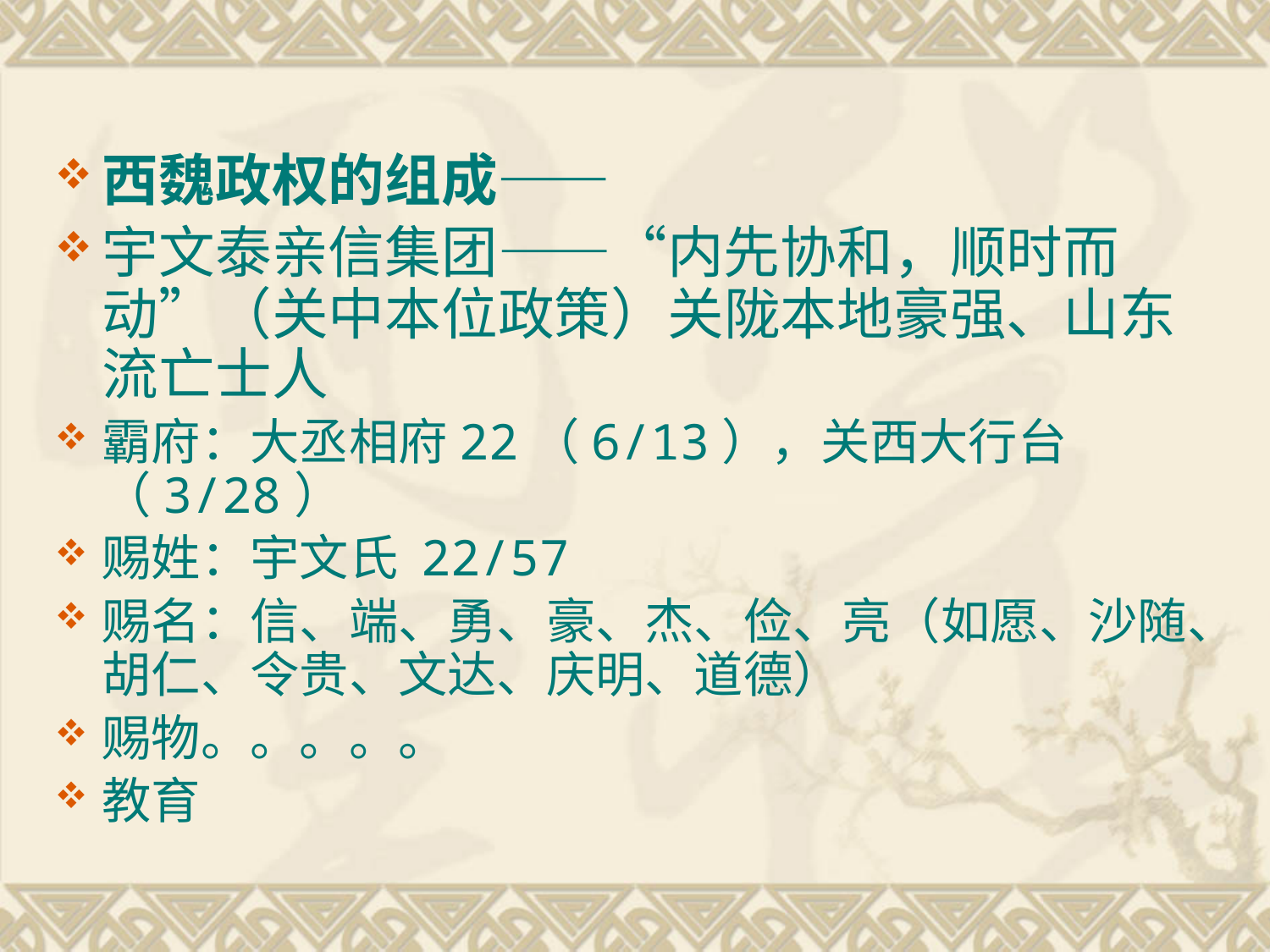

西魏政权的组成——
宇文泰亲信集团——“内先协和，顺时而动”（关中本位政策）关陇本地豪强、山东流亡士人
霸府：大丞相府22（6/13），关西大行台（3/28）
赐姓：宇文氏 22/57
赐名：信、端、勇、豪、杰、俭、亮（如愿、沙随、胡仁、令贵、文达、庆明、道德）
赐物。。。。。
教育